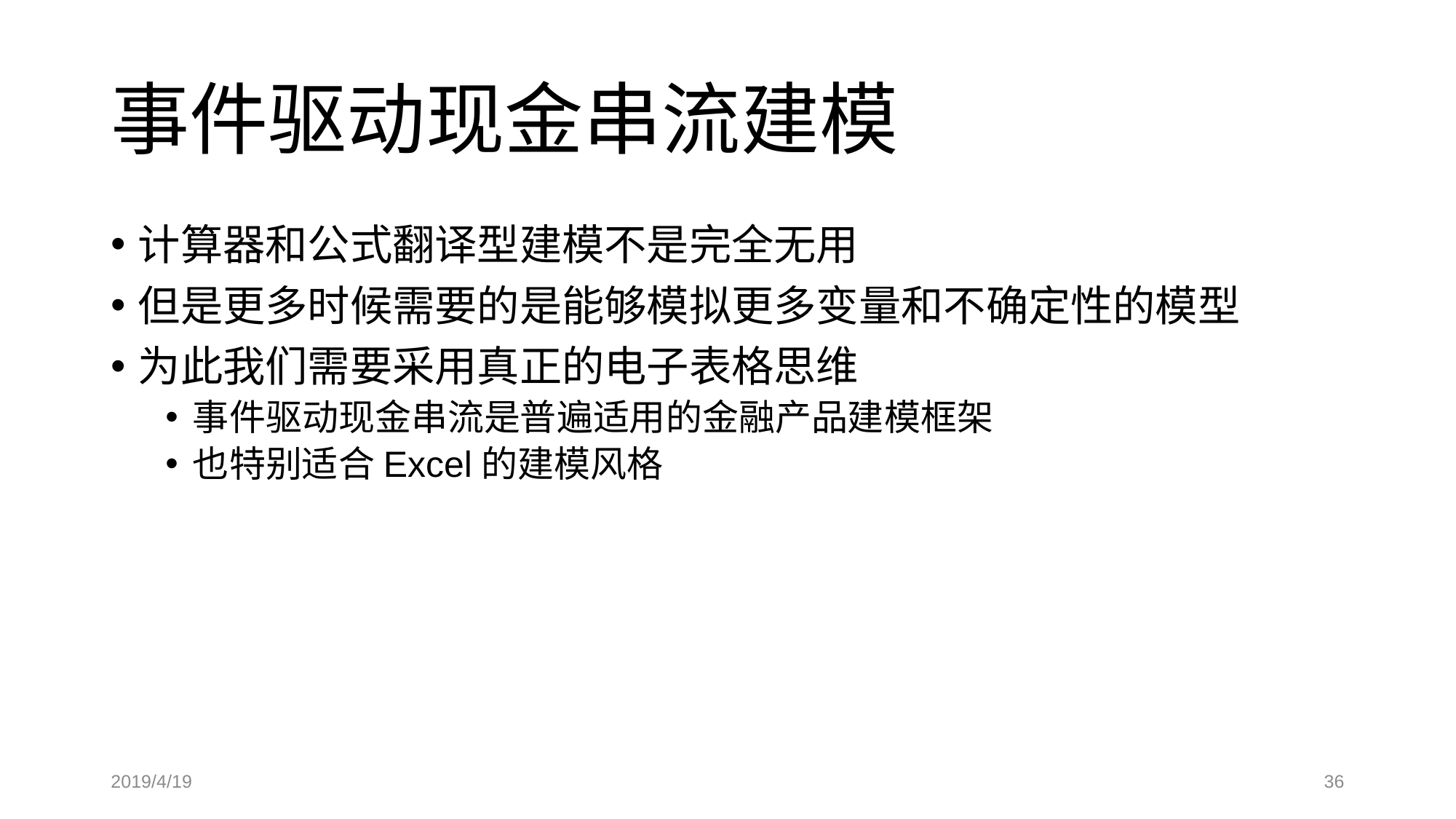

# 事件驱动现金串流建模
计算器和公式翻译型建模不是完全无用
但是更多时候需要的是能够模拟更多变量和不确定性的模型
为此我们需要采用真正的电子表格思维
事件驱动现金串流是普遍适用的金融产品建模框架
也特别适合Excel的建模风格
2019/4/19
36